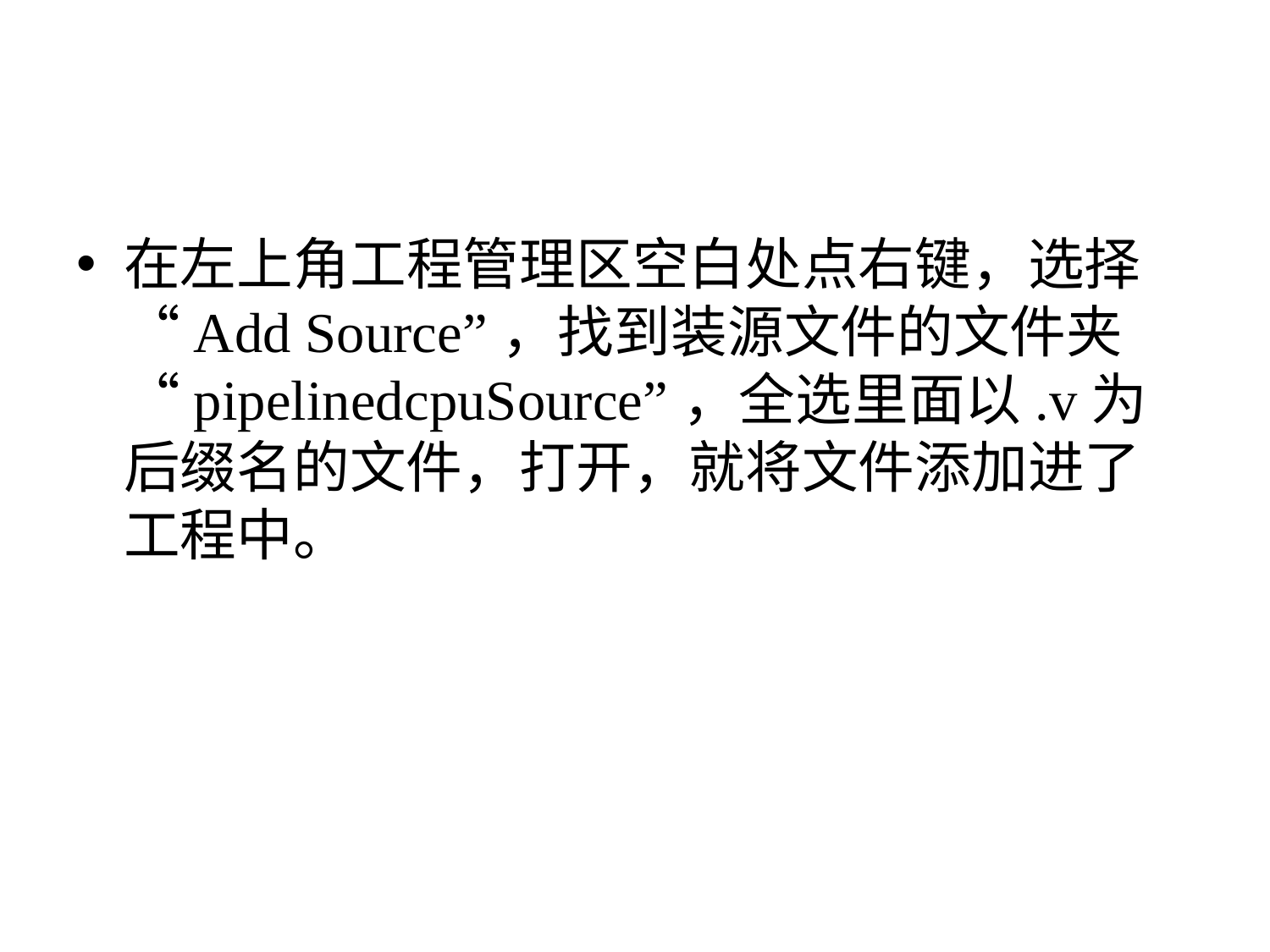

在左上角工程管理区空白处点右键，选择“Add Source”，找到装源文件的文件夹“pipelinedcpuSource”，全选里面以.v为后缀名的文件，打开，就将文件添加进了工程中。